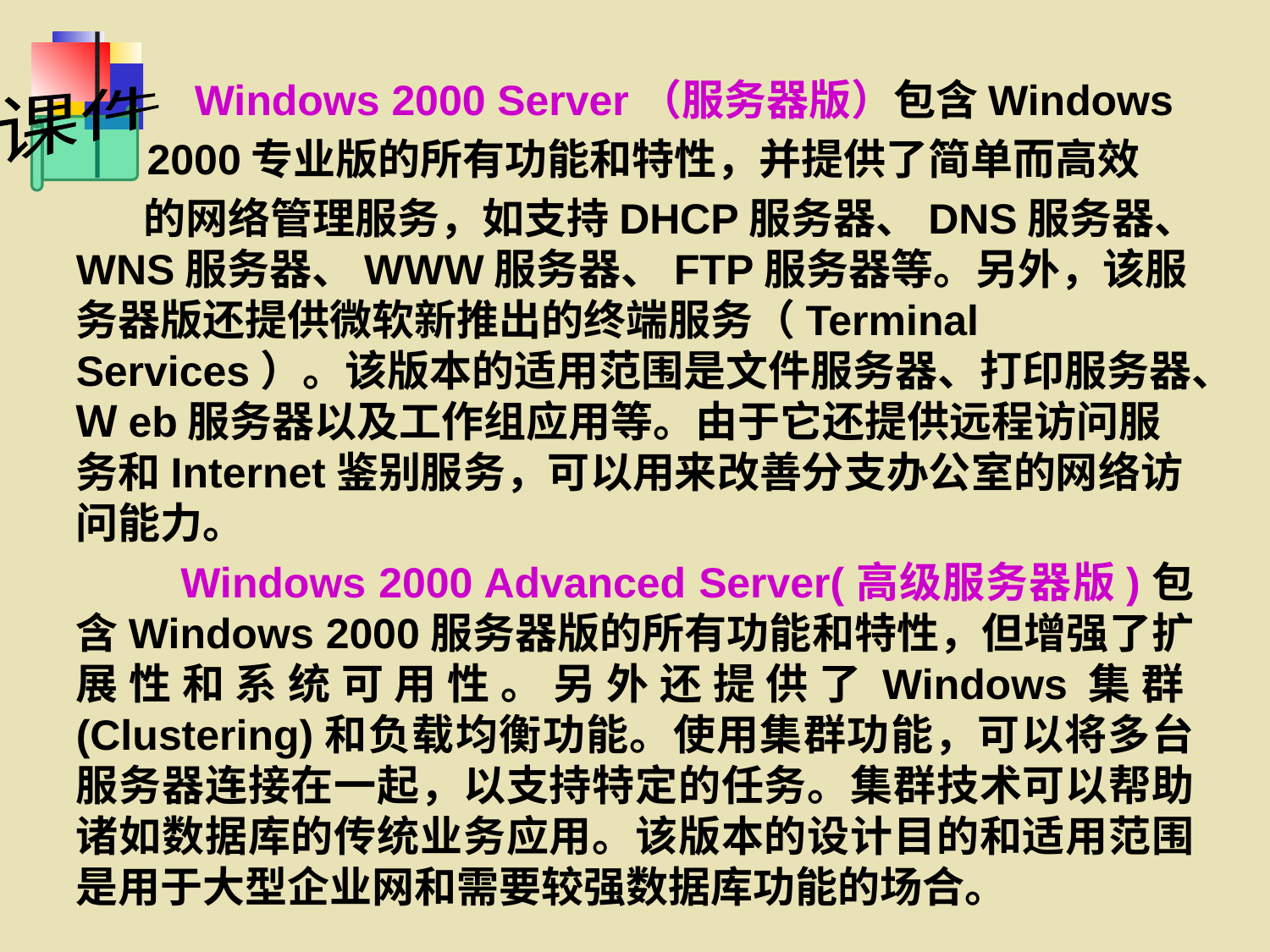

Windows 2000 Server（服务器版）包含Windows
      2000专业版的所有功能和特性，并提供了简单而高效
      的网络管理服务，如支持DHCP服务器、DNS服务器、WNS服务器、WWW服务器、FTP服务器等。另外，该服务器版还提供微软新推出的终端服务（Terminal Services）。该版本的适用范围是文件服务器、打印服务器、Ｗeb服务器以及工作组应用等。由于它还提供远程访问服务和Internet鉴别服务，可以用来改善分支办公室的网络访问能力。
         Windows 2000 Advanced Server(高级服务器版)包含Windows 2000服务器版的所有功能和特性，但增强了扩展性和系统可用性。另外还提供了Windows集群(Clustering)和负载均衡功能。使用集群功能，可以将多台服务器连接在一起，以支持特定的任务。集群技术可以帮助诸如数据库的传统业务应用。该版本的设计目的和适用范围是用于大型企业网和需要较强数据库功能的场合。